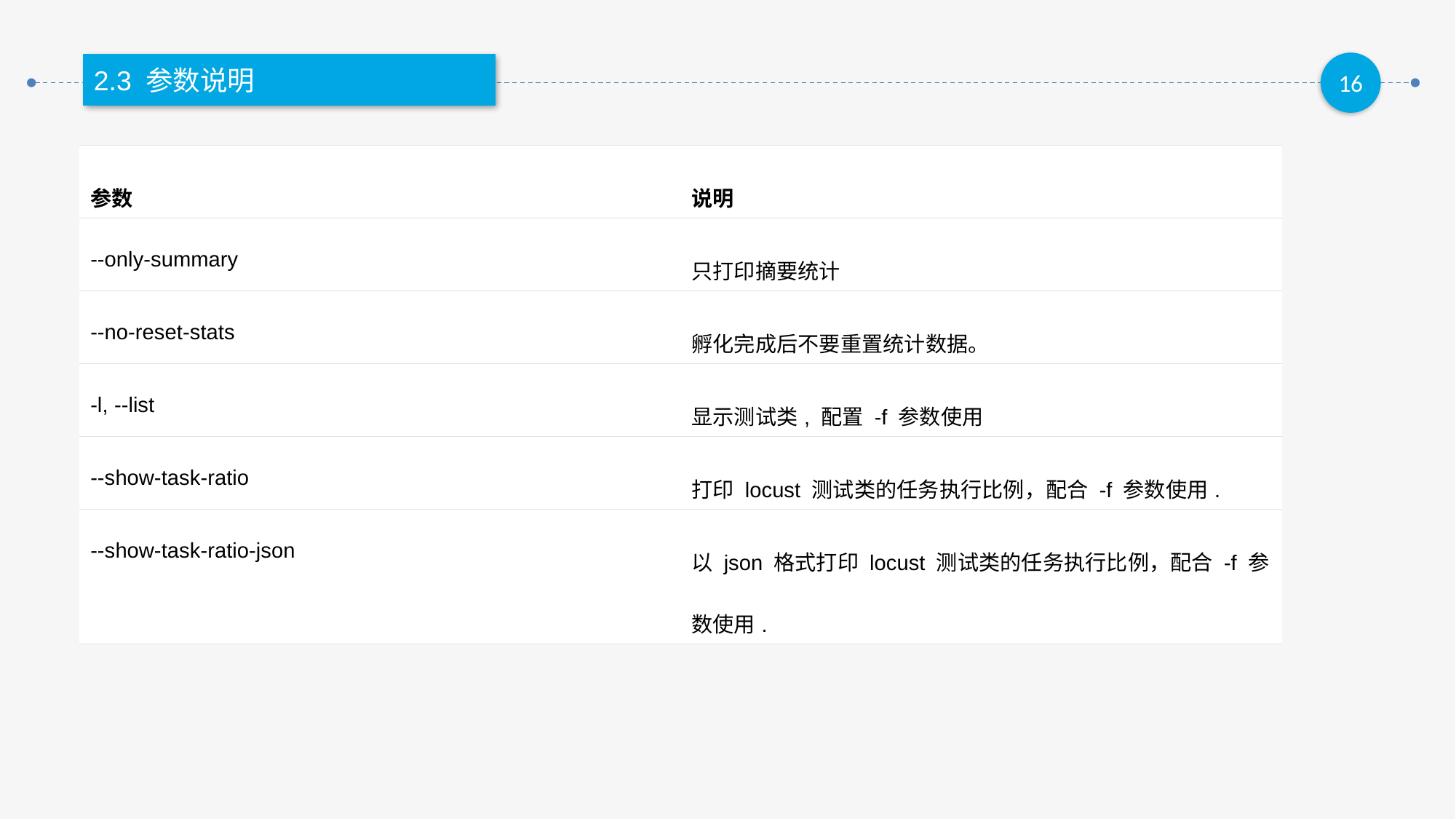

2.3 参数说明
| 参数 | 说明 |
| --- | --- |
| --only-summary | 只打印摘要统计 |
| --no-reset-stats | 孵化完成后不要重置统计数据。 |
| -l, --list | 显示测试类, 配置 -f 参数使用 |
| --show-task-ratio | 打印 locust 测试类的任务执行比例，配合 -f 参数使用. |
| --show-task-ratio-json | 以 json 格式打印 locust 测试类的任务执行比例，配合 -f 参数使用. |